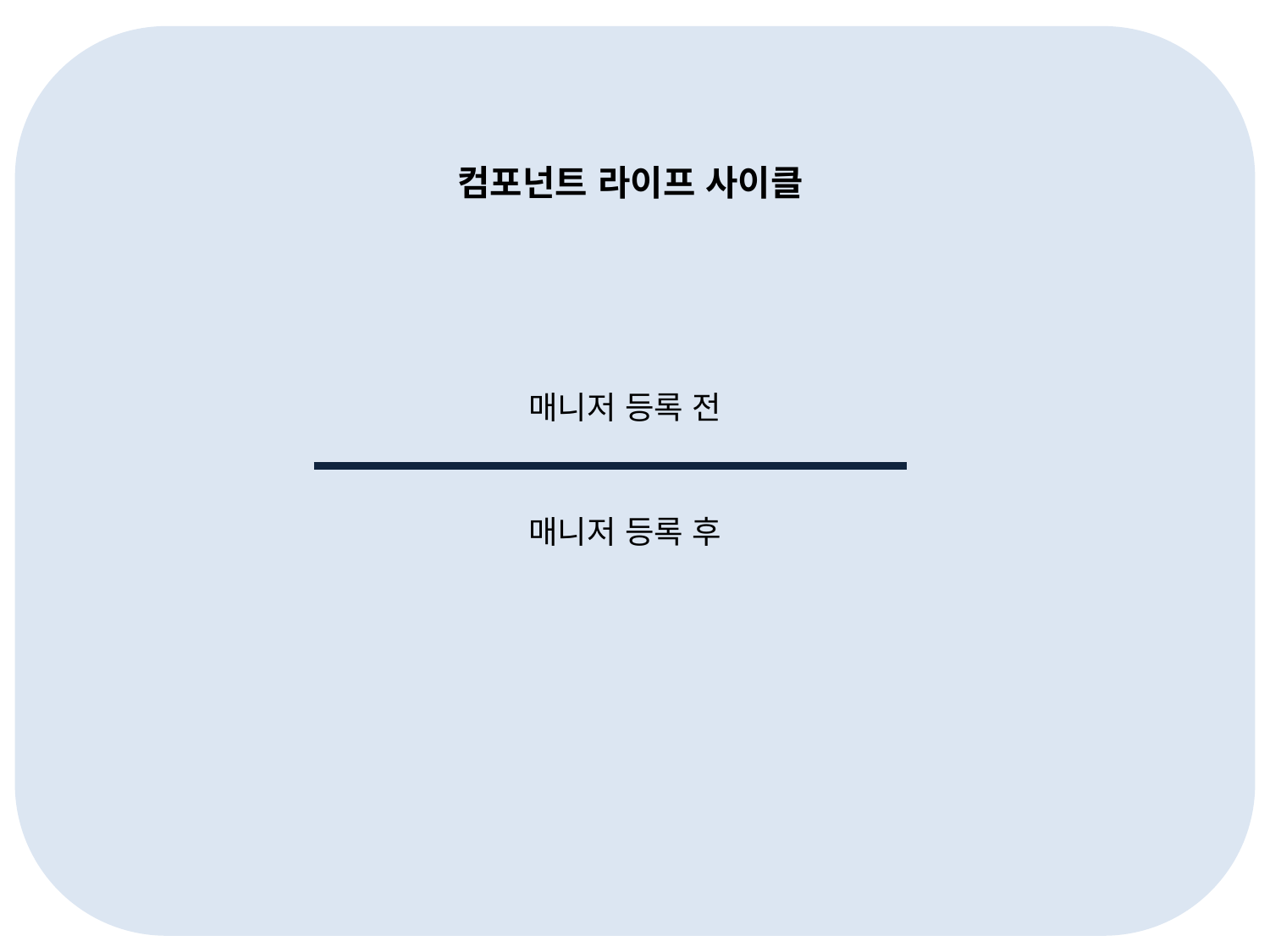

컴포넌트 라이프 사이클
매니저 등록 전
매니저 등록 후